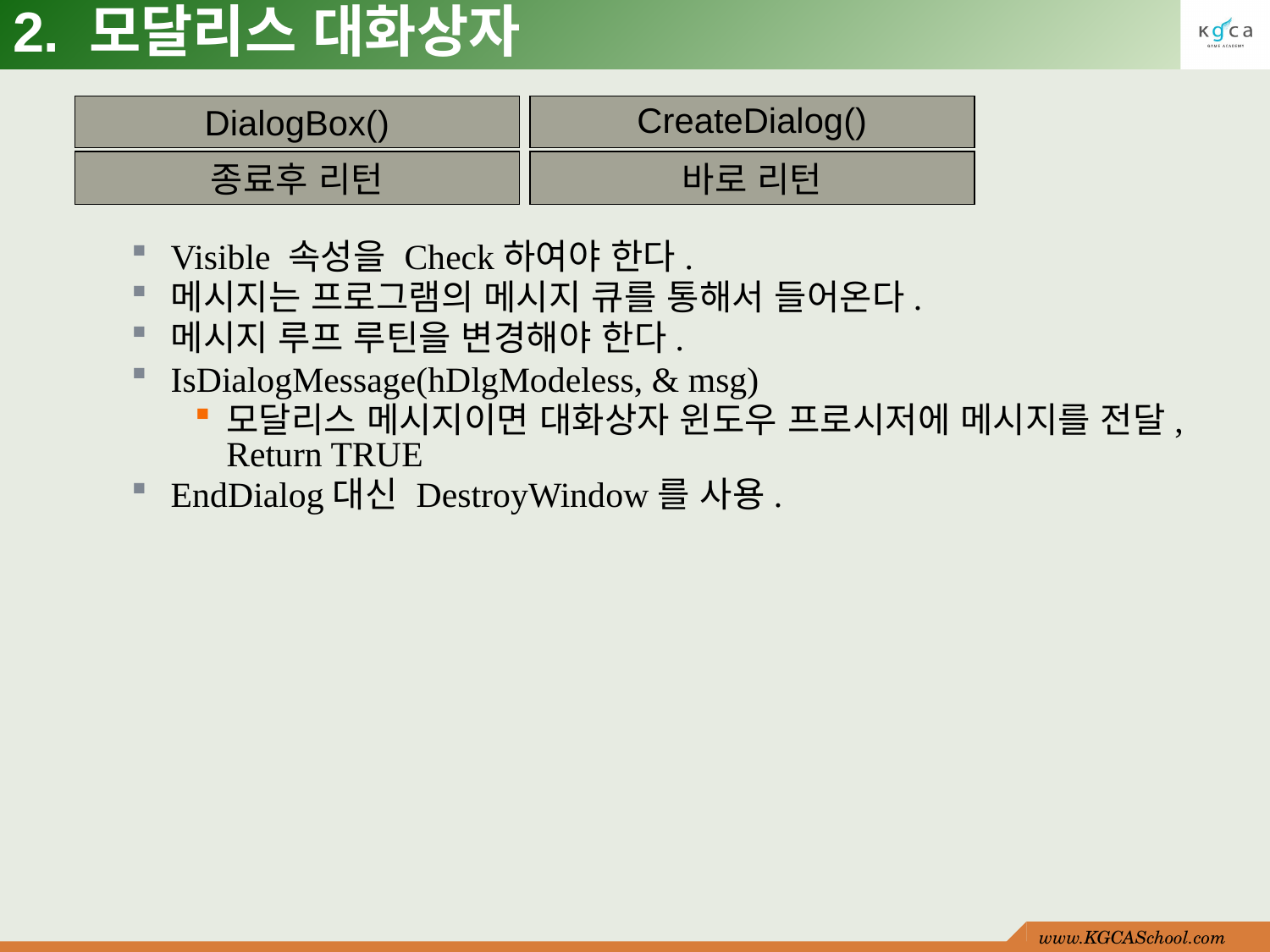

# 2. 모달리스 대화상자
DialogBox()
CreateDialog()
종료후 리턴
바로 리턴
Visible 속성을 Check하여야 한다.
메시지는 프로그램의 메시지 큐를 통해서 들어온다.
메시지 루프 루틴을 변경해야 한다.
IsDialogMessage(hDlgModeless, & msg)
모달리스 메시지이면 대화상자 윈도우 프로시저에 메시지를 전달, Return TRUE
EndDialog대신 DestroyWindow를 사용.